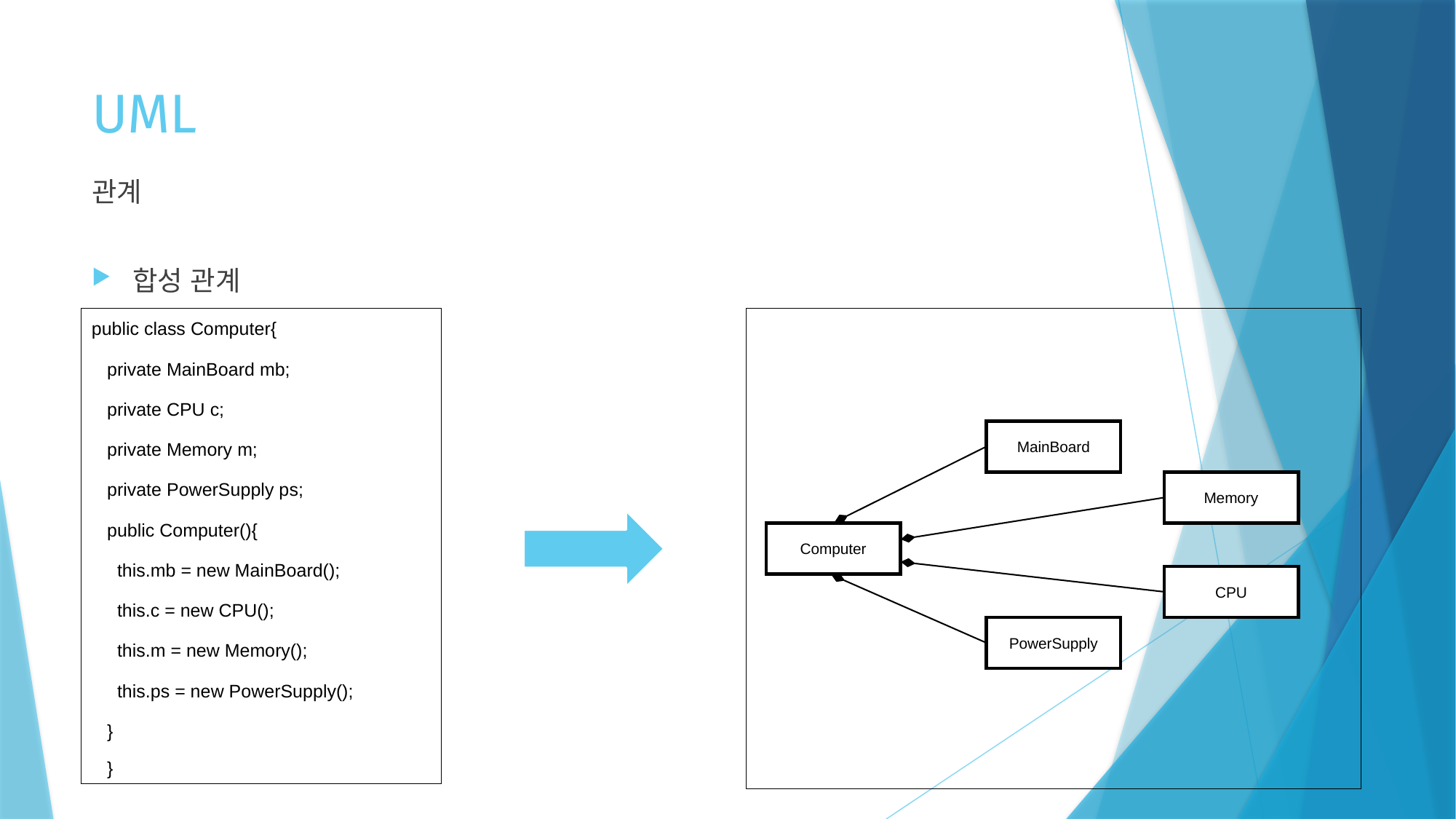

# UML
관계
합성 관계
public class Computer{
private MainBoard mb;
private CPU c;
private Memory m;
private PowerSupply ps;
public Computer(){
  this.mb = new MainBoard();
  this.c = new CPU();
  this.m = new Memory();
  this.ps = new PowerSupply();
}
}

MainBoard
Memory
Computer
CPU
PowerSupply